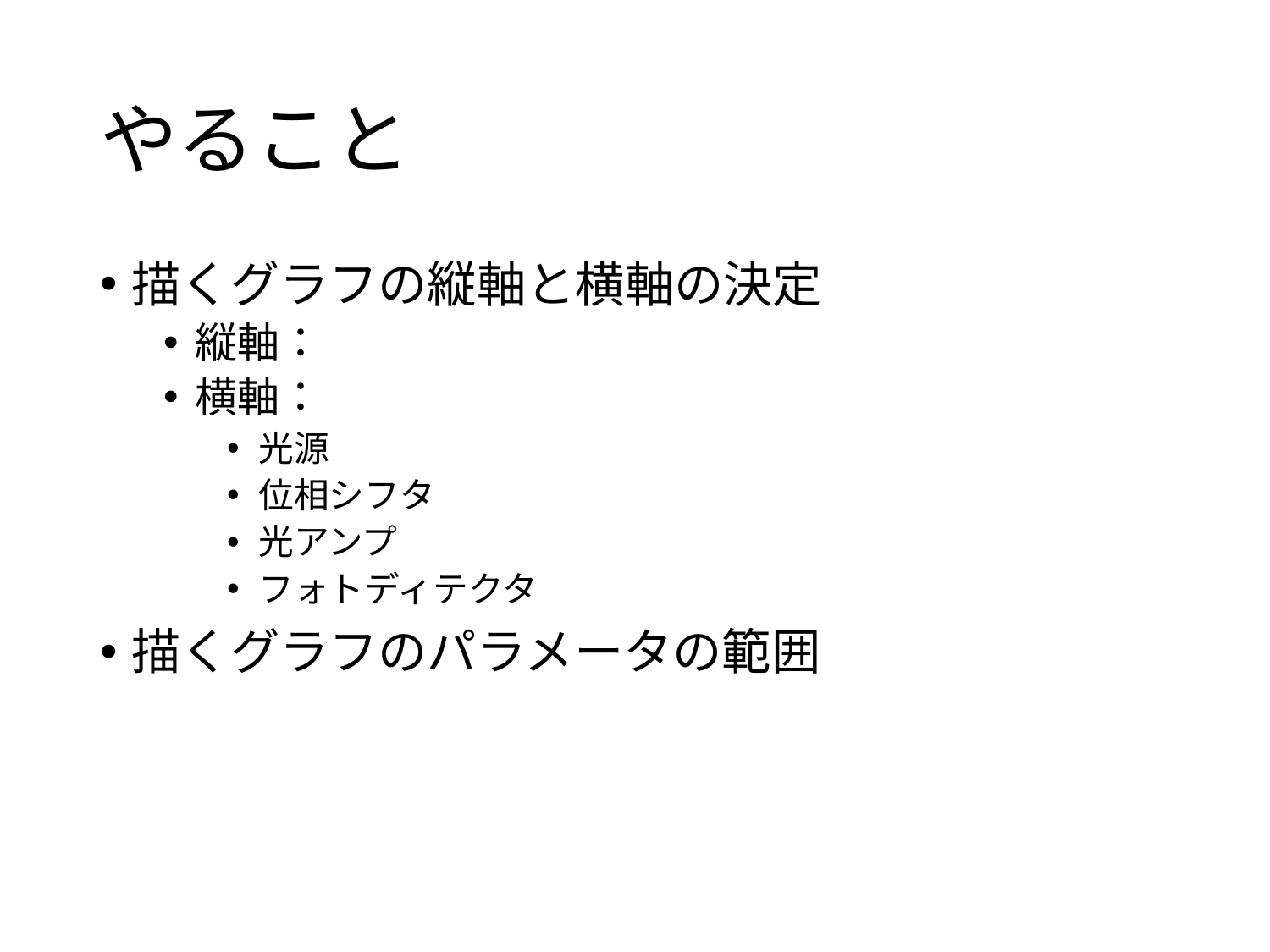

# やること
描くグラフの縦軸と横軸の決定
縦軸：
横軸：
光源
位相シフタ
光アンプ
フォトディテクタ
描くグラフのパラメータの範囲